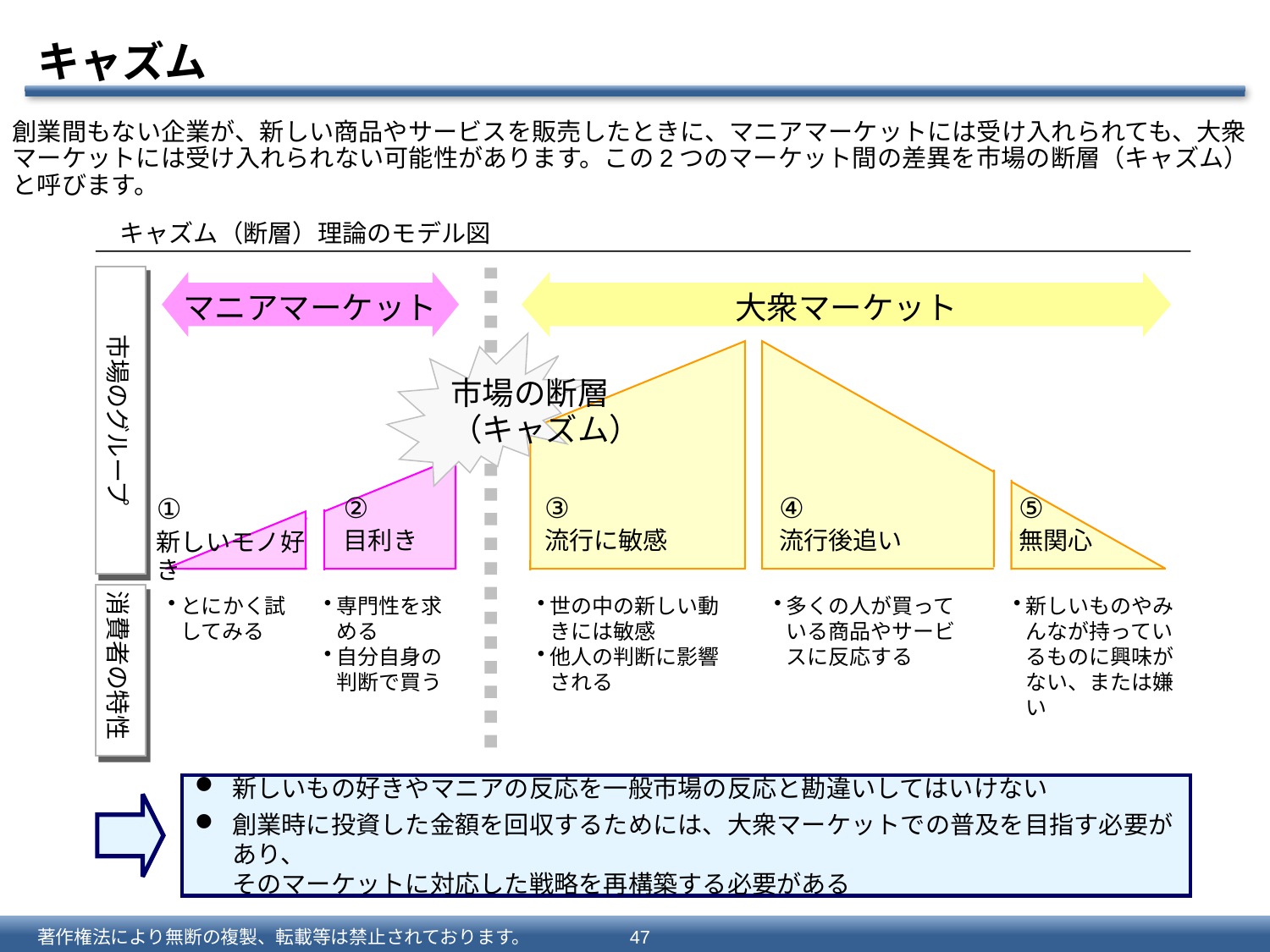

# キャズム
創業間もない企業が、新しい商品やサービスを販売したときに、マニアマーケットには受け入れられても、大衆マーケットには受け入れられない可能性があります。この2つのマーケット間の差異を市場の断層（キャズム）と呼びます。
キャズム（断層）理論のモデル図

市場のグループ

マニアマーケット
大衆マーケット
市場の断層
（キャズム）

②
目利き
③
流行に敏感
④
流行後追い
⑤
無関心
①
新しいモノ好き

消費者の特性
とにかく試してみる
専門性を求める
自分自身の判断で買う
世の中の新しい動きには敏感
他人の判断に影響
される
多くの人が買っている商品やサービスに反応する
新しいものやみんなが持っているものに興味がない、または嫌い
新しいもの好きやマニアの反応を一般市場の反応と勘違いしてはいけない
創業時に投資した金額を回収するためには、大衆マーケットでの普及を目指す必要があり、
そのマーケットに対応した戦略を再構築する必要がある